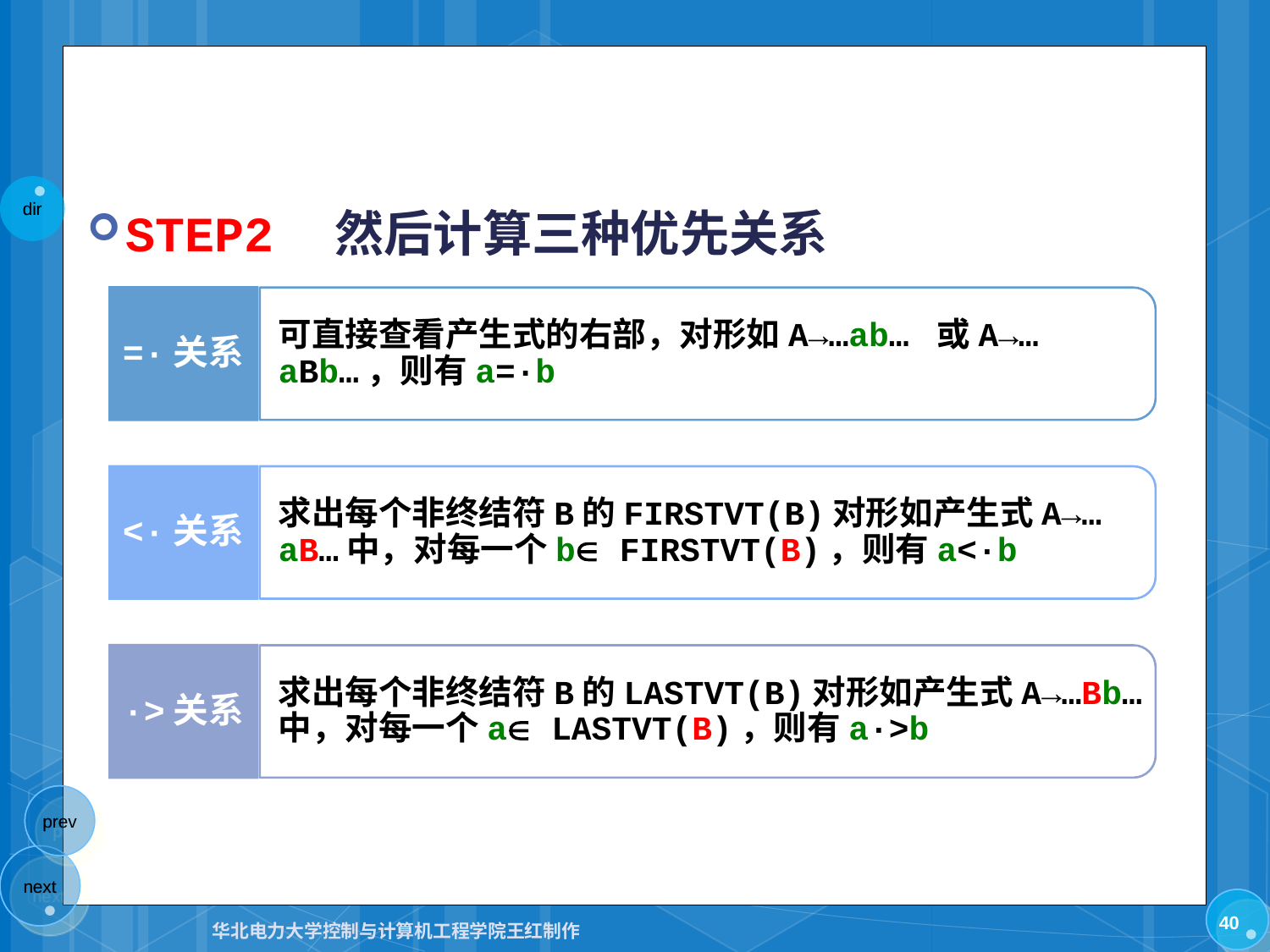

STEP2　然后计算三种优先关系
=·关系
可直接查看产生式的右部，对形如A→…ab… 或A→…aBb…，则有a=·b
<·关系
求出每个非终结符B的FIRSTVT(B)对形如产生式A→…aB…中，对每一个b∈ FIRSTVT(B)，则有a<·b
·>关系
求出每个非终结符B的LASTVT(B)对形如产生式A→…Bb…中，对每一个a∈ LASTVT(B)，则有a·>b
40
华北电力大学控制与计算机工程学院王红制作